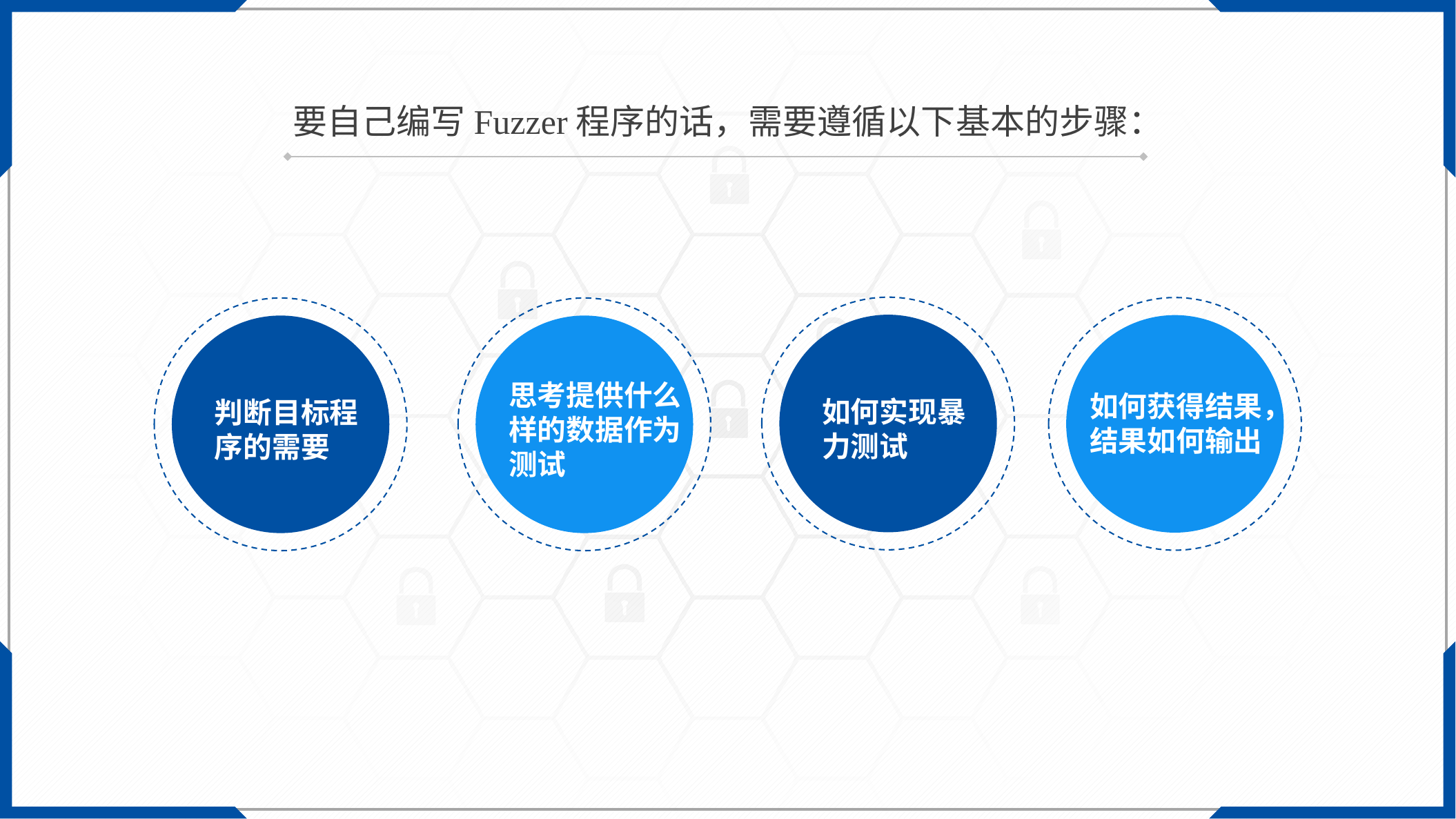

要自己编写Fuzzer程序的话，需要遵循以下基本的步骤：

如何实现暴力测试

如何获得结果，结果如何输出

判断目标程序的需要

思考提供什么样的数据作为测试